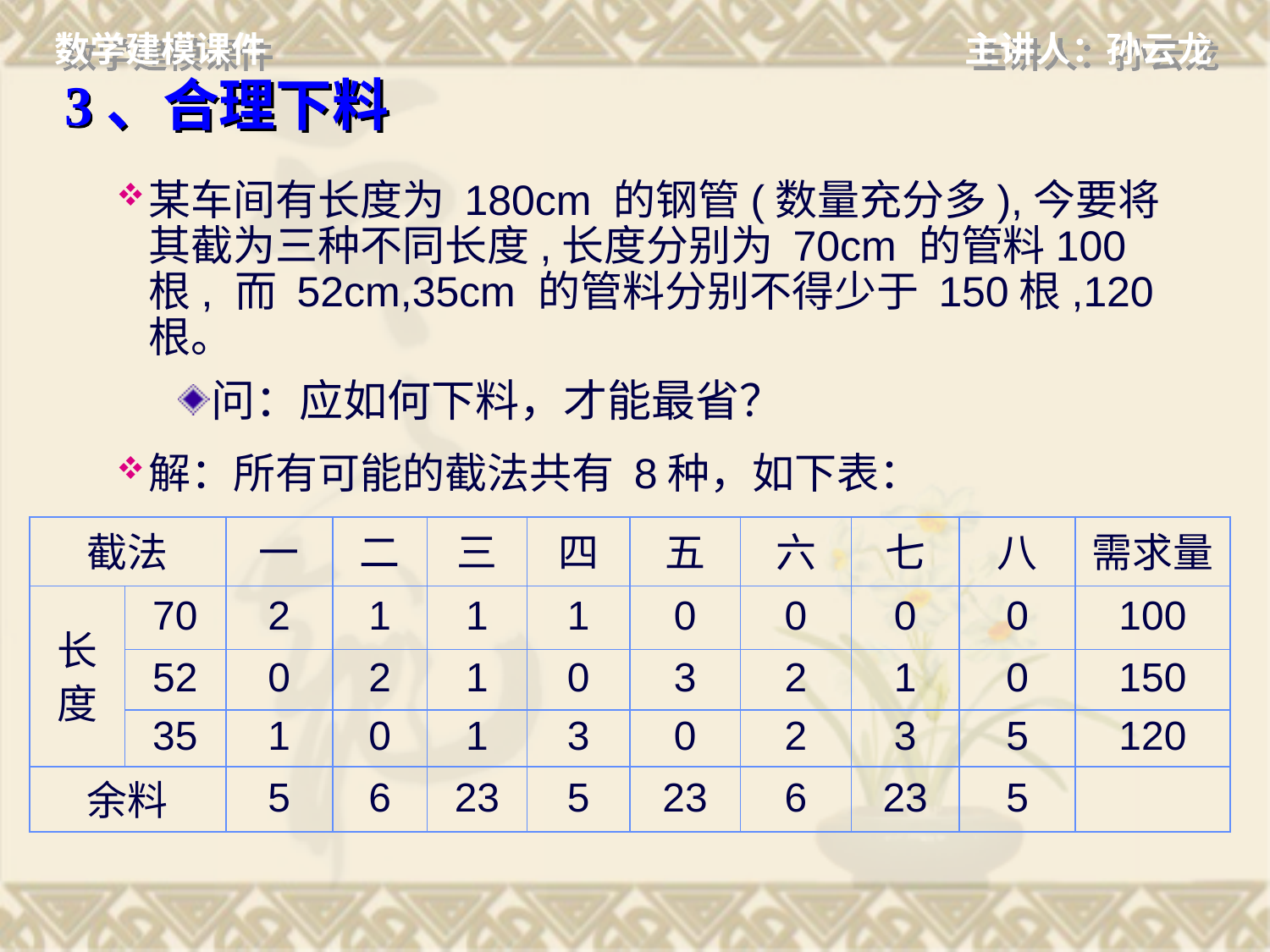

# 3、合理下料
某车间有长度为 180cm 的钢管(数量充分多),今要将其截为三种不同长度,长度分别为 70cm 的管料100根, 而 52cm,35cm 的管料分别不得少于 150根,120根。
问：应如何下料，才能最省？
解：所有可能的截法共有 8种，如下表：
| 截法 |  | 一 | 二 | 三 | 四 | 五 | 六 | 七 | 八 | 需求量 |
| --- | --- | --- | --- | --- | --- | --- | --- | --- | --- | --- |
| 长度 | 70 | 2 | 1 | 1 | 1 | 0 | 0 | 0 | 0 | 100 |
|  | 52 | 0 | 2 | 1 | 0 | 3 | 2 | 1 | 0 | 150 |
|  | 35 | 1 | 0 | 1 | 3 | 0 | 2 | 3 | 5 | 120 |
| 余料 |  | 5 | 6 | 23 | 5 | 23 | 6 | 23 | 5 |  |